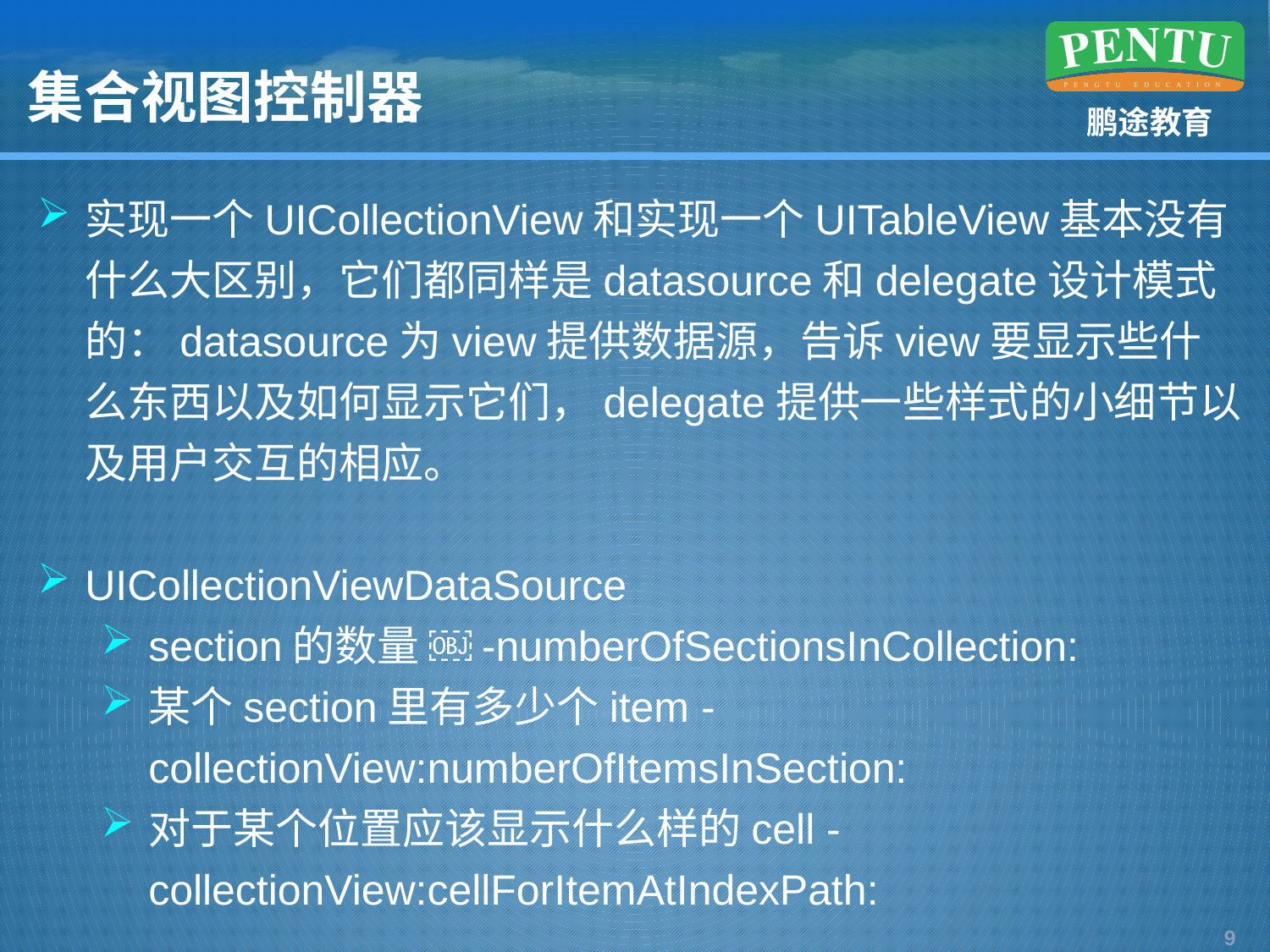

# 集合视图控制器
实现一个UICollectionView和实现一个UITableView基本没有什么大区别，它们都同样是datasource和delegate设计模式的：datasource为view提供数据源，告诉view要显示些什么东西以及如何显示它们，delegate提供一些样式的小细节以及用户交互的相应。

UICollectionViewDataSource
section的数量 ￼-numberOfSectionsInCollection:
某个section里有多少个item -collectionView:numberOfItemsInSection:
对于某个位置应该显示什么样的cell -collectionView:cellForItemAtIndexPath:
9